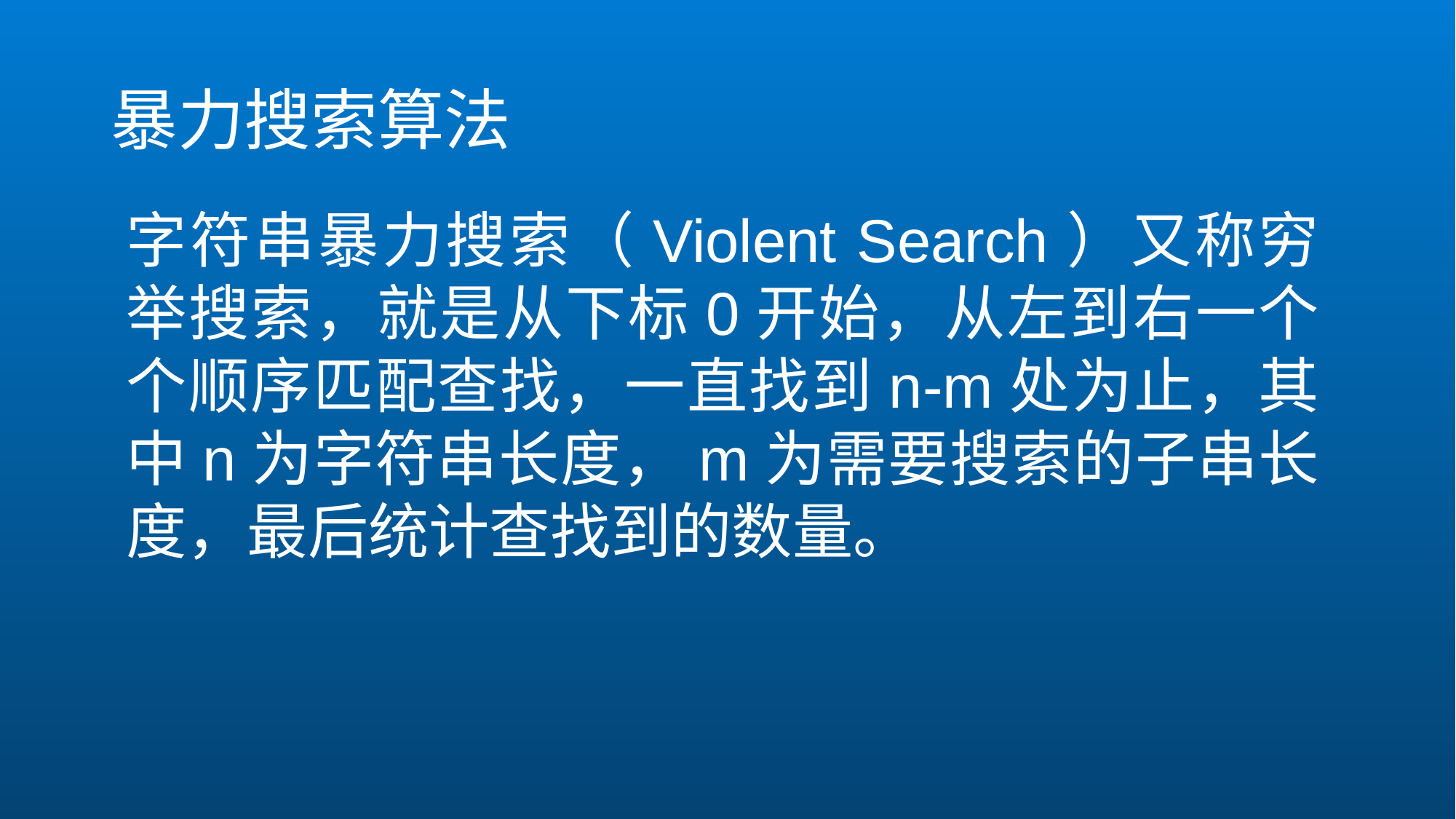

# 暴力搜索算法
字符串暴力搜索（Violent Search）又称穷举搜索，就是从下标0开始，从左到右一个个顺序匹配查找，一直找到n-m处为止，其中n为字符串长度，m为需要搜索的子串长度，最后统计查找到的数量。